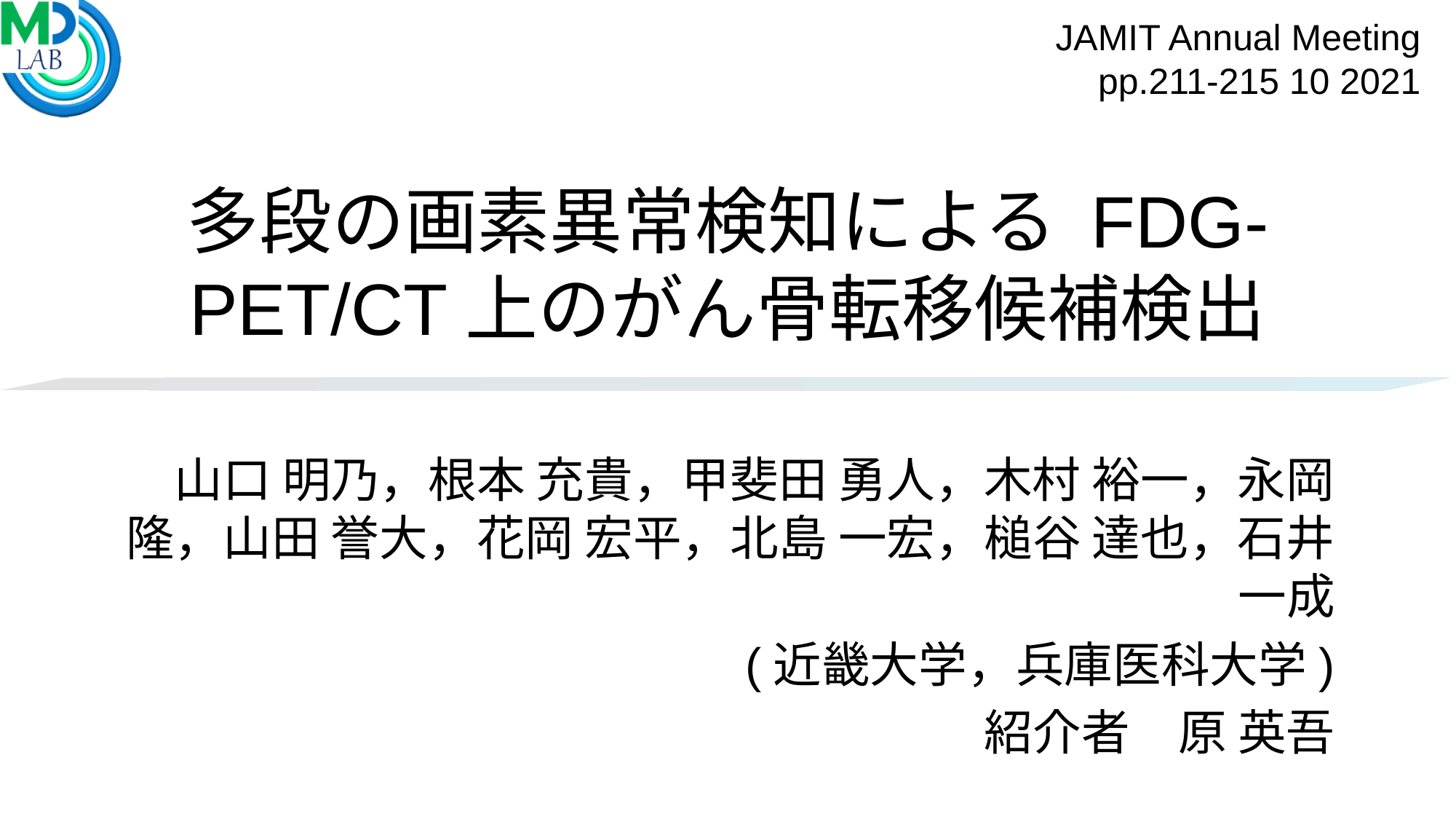

JAMIT Annual Meeting
pp.211-215 10 2021
# 多段の画素異常検知による FDG-PET/CT上のがん骨転移候補検出
山口 明乃，根本 充貴，甲斐田 勇人，木村 裕一，永岡 隆，山田 誉大，花岡 宏平，北島 一宏，槌谷 達也，石井 一成
(近畿大学，兵庫医科大学)
紹介者　原 英吾